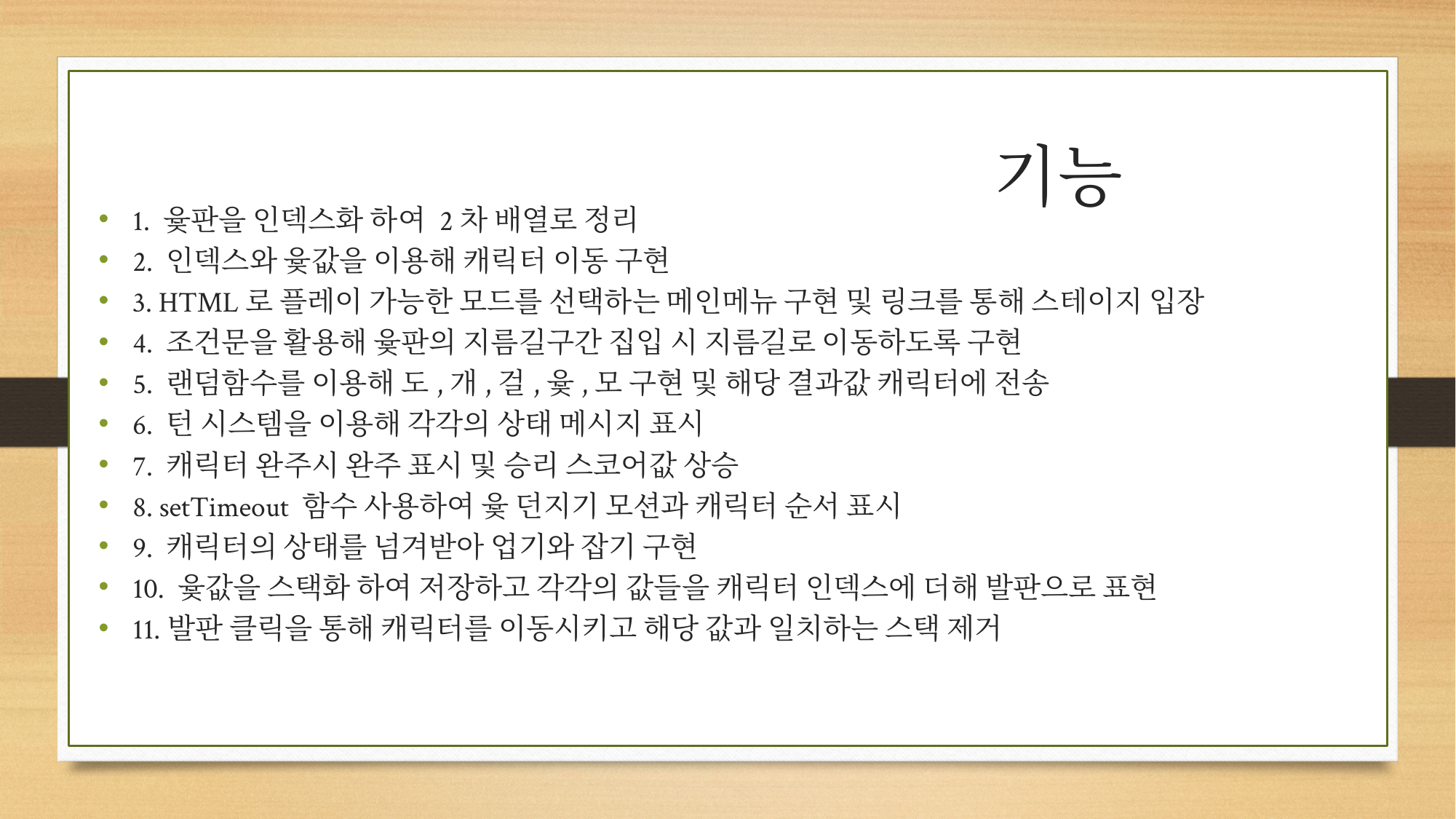

# 기능
1. 윷판을 인덱스화 하여 2차 배열로 정리
2. 인덱스와 윷값을 이용해 캐릭터 이동 구현
3. HTML로 플레이 가능한 모드를 선택하는 메인메뉴 구현 및 링크를 통해 스테이지 입장
4. 조건문을 활용해 윷판의 지름길구간 집입 시 지름길로 이동하도록 구현
5. 랜덤함수를 이용해 도,개,걸,윷,모 구현 및 해당 결과값 캐릭터에 전송
6. 턴 시스템을 이용해 각각의 상태 메시지 표시
7. 캐릭터 완주시 완주 표시 및 승리 스코어값 상승
8. setTimeout 함수 사용하여 윷 던지기 모션과 캐릭터 순서 표시
9. 캐릭터의 상태를 넘겨받아 업기와 잡기 구현
10. 윷값을 스택화 하여 저장하고 각각의 값들을 캐릭터 인덱스에 더해 발판으로 표현
11.발판 클릭을 통해 캐릭터를 이동시키고 해당 값과 일치하는 스택 제거